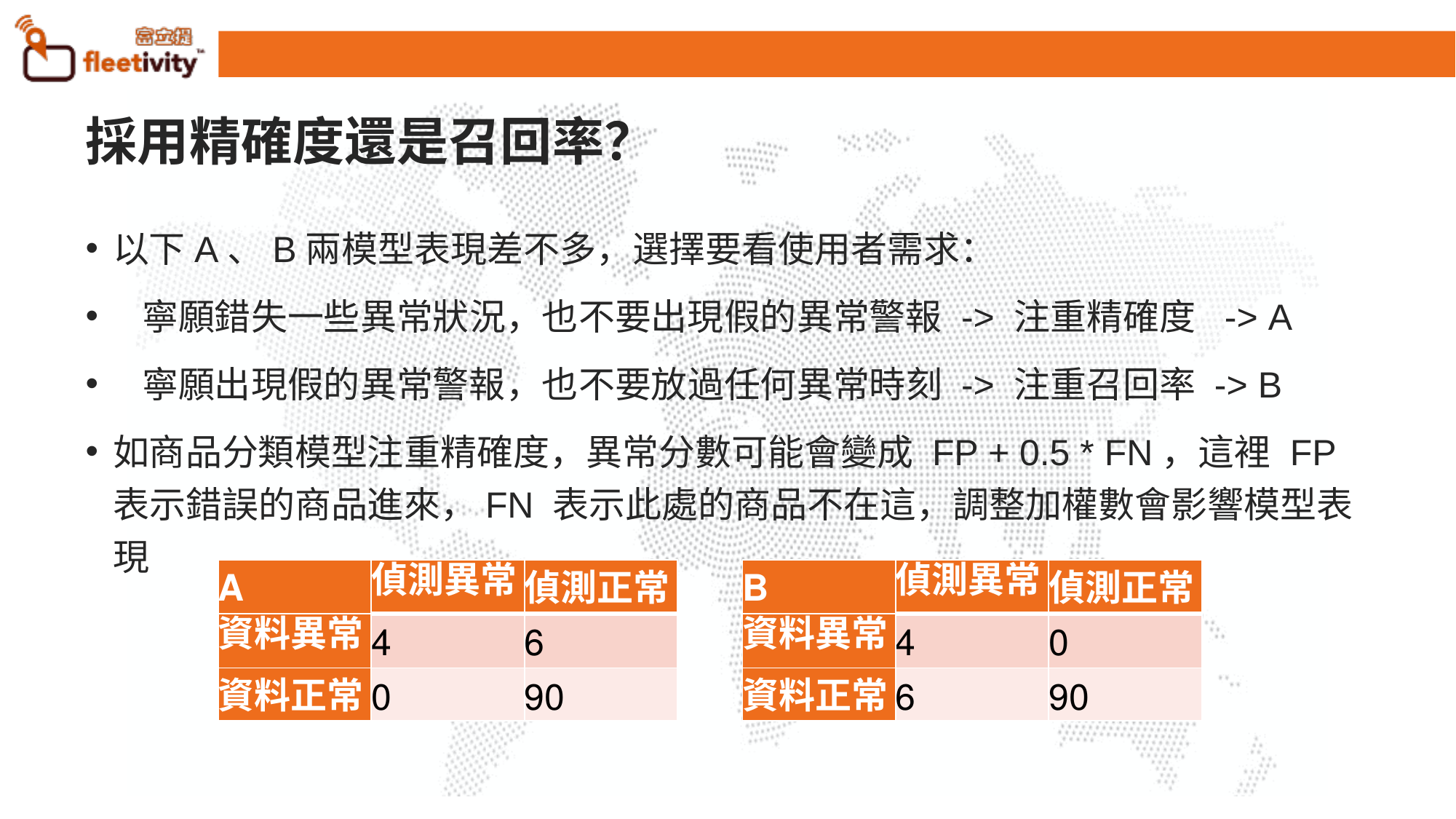

# 採用精確度還是召回率？
以下A、B兩模型表現差不多，選擇要看使用者需求：
  寧願錯失一些異常狀況，也不要出現假的異常警報 -> 注重精確度  -> A
  寧願出現假的異常警報，也不要放過任何異常時刻 -> 注重召回率 -> B
如商品分類模型注重精確度，異常分數可能會變成 FP + 0.5 * FN，這裡 FP表示錯誤的商品進來，FN 表示此處的商品不在這，調整加權數會影響模型表現
| A | 偵測異常 | 偵測正常 |
| --- | --- | --- |
| 資料異常 | 4 | 6 |
| 資料正常 | 0 | 90 |
| B | 偵測異常 | 偵測正常 |
| --- | --- | --- |
| 資料異常 | 4 | 0 |
| 資料正常 | 6 | 90 |